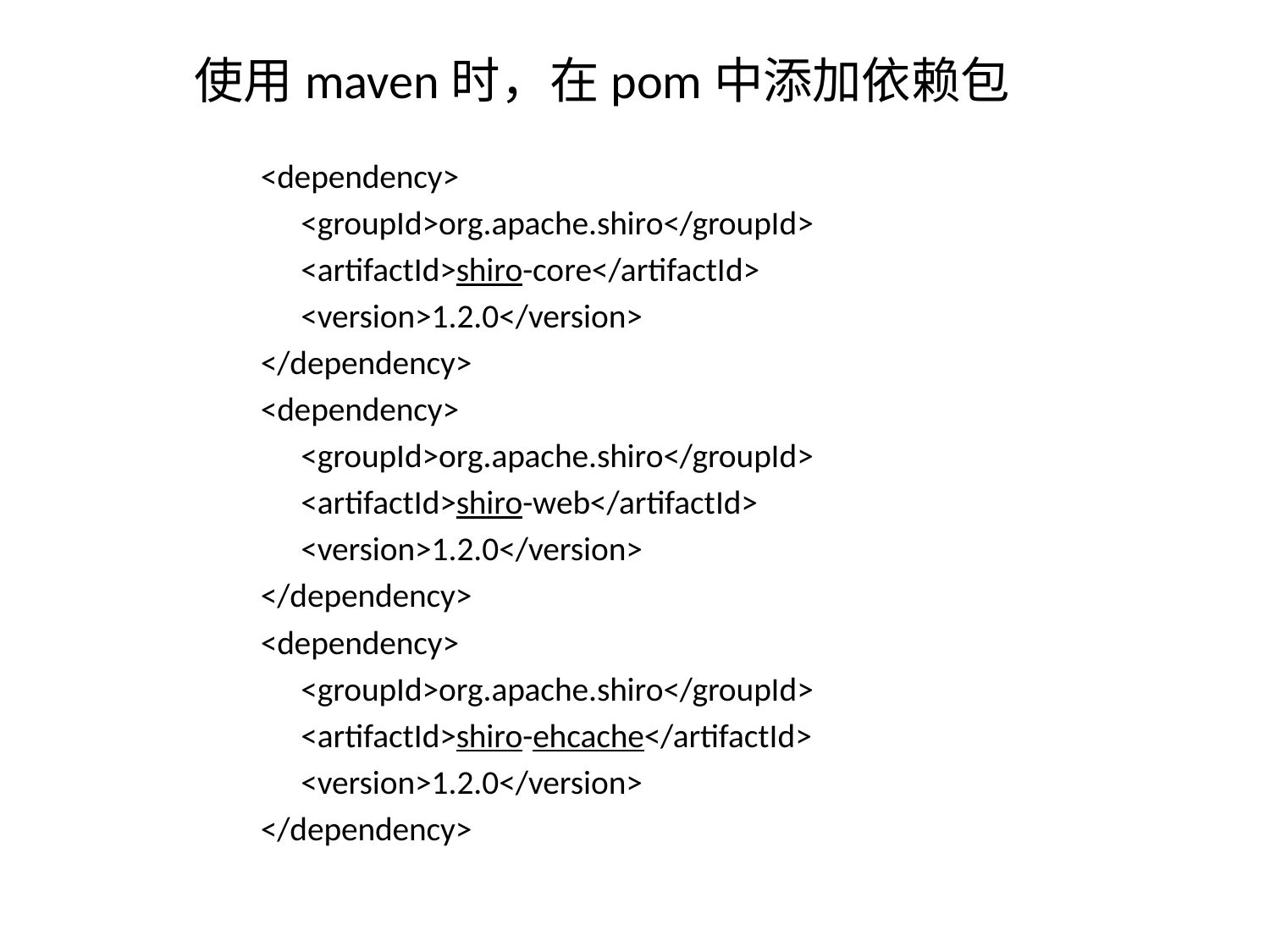

# 使用maven时，在pom中添加依赖包
<dependency>
	<groupId>org.apache.shiro</groupId>
	<artifactId>shiro-core</artifactId>
	<version>1.2.0</version>
</dependency>
<dependency>
	<groupId>org.apache.shiro</groupId>
	<artifactId>shiro-web</artifactId>
	<version>1.2.0</version>
</dependency>
<dependency>
	<groupId>org.apache.shiro</groupId>
	<artifactId>shiro-ehcache</artifactId>
	<version>1.2.0</version>
</dependency>